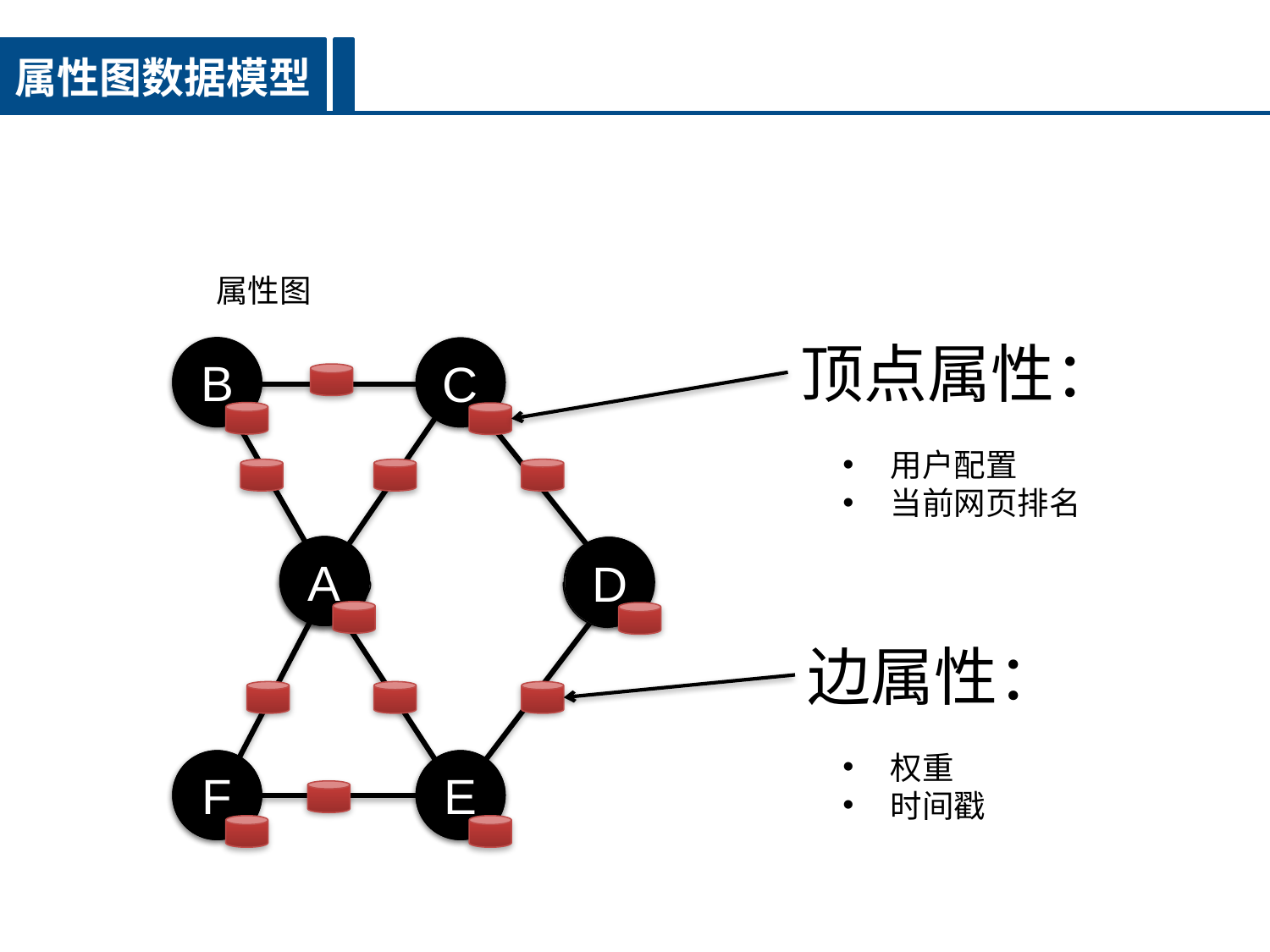

属性图数据模型

属性图
B

B
C

A
D
C

A

A
D
D

A
D

F
E

F

E

顶点属性：
用户配置
当前网页排名
边属性：
权重
时间戳